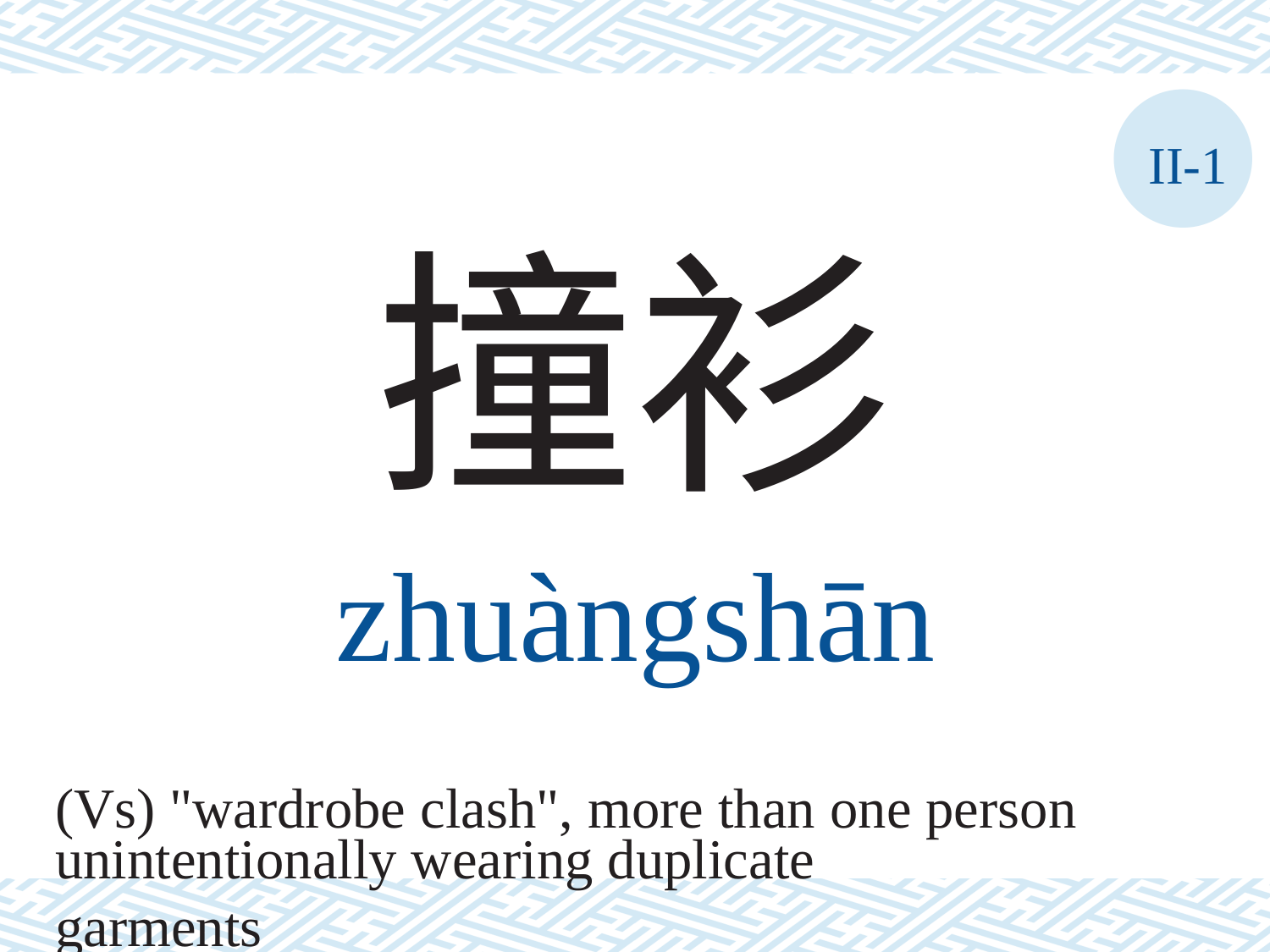

II-1
撞衫
zhuàngshān
(Vs) "wardrobe clash", more than one person
unintentionally wearing duplicate garments